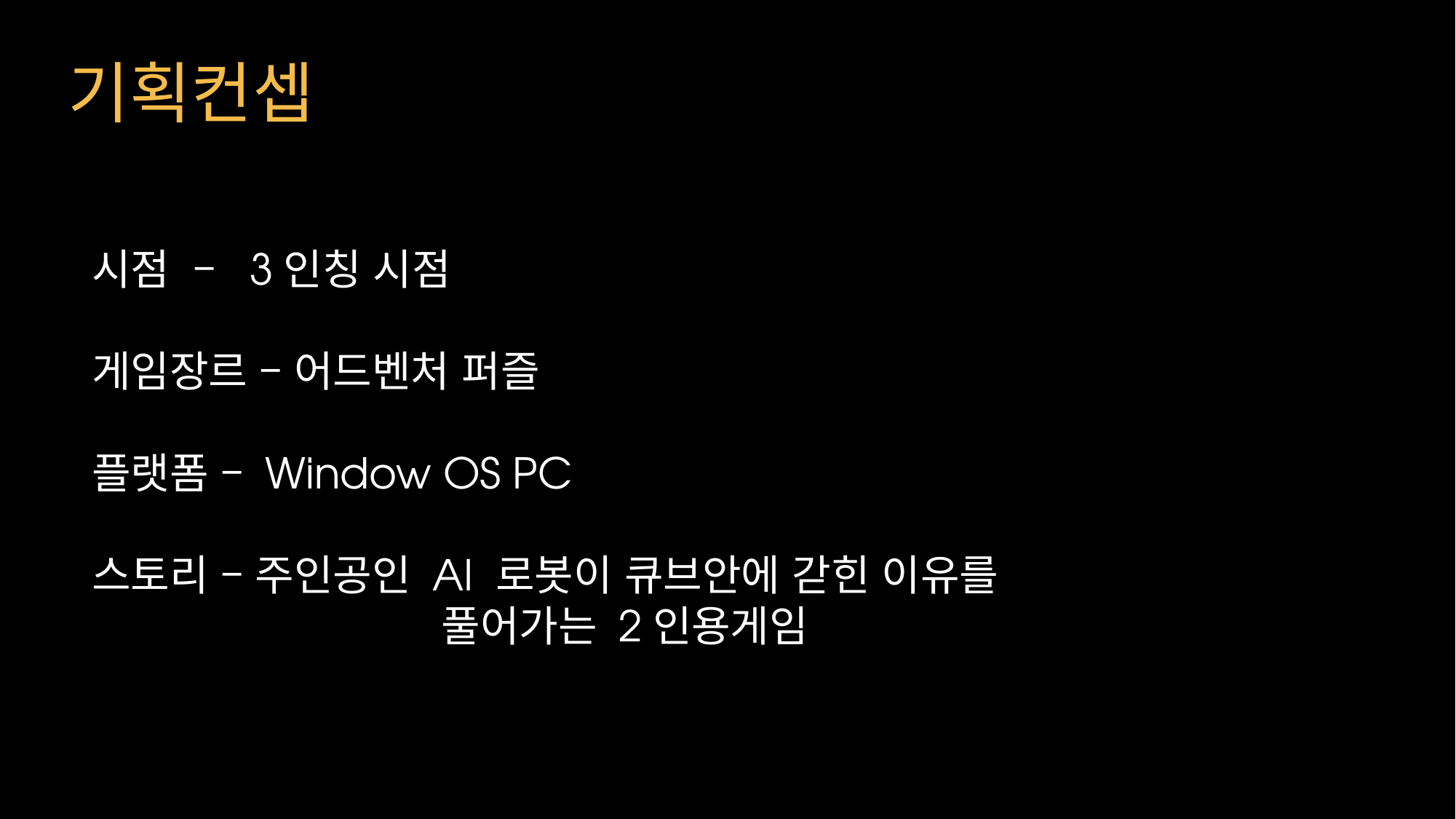

기획컨셉
시점  –  3인칭 시점
게임장르 – 어드벤처 퍼즐
플랫폼 – Window OS PC
스토리 – 주인공인 AI 로봇이 큐브안에 갇힌 이유를
			 풀어가는 2인용게임